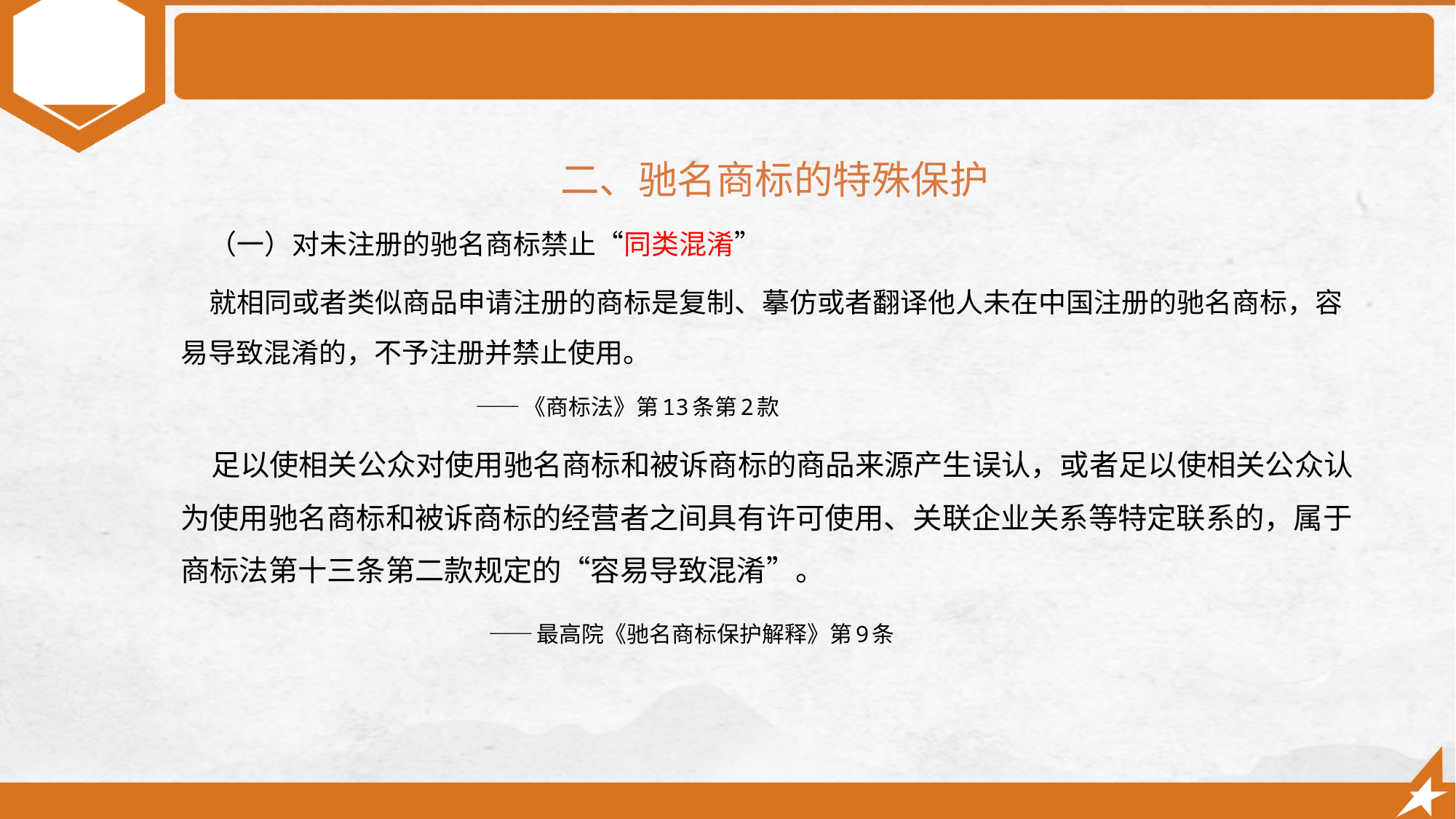

二、驰名商标的特殊保护
    （一）对未注册的驰名商标禁止“同类混淆”
    就相同或者类似商品申请注册的商标是复制、摹仿或者翻译他人未在中国注册的驰名商标，容易导致混淆的，不予注册并禁止使用。
                                                      ——《商标法》第13条第2款
    足以使相关公众对使用驰名商标和被诉商标的商品来源产生误认，或者足以使相关公众认为使用驰名商标和被诉商标的经营者之间具有许可使用、关联企业关系等特定联系的，属于商标法第十三条第二款规定的“容易导致混淆”。
                                               ——最高院《驰名商标保护解释》第9条